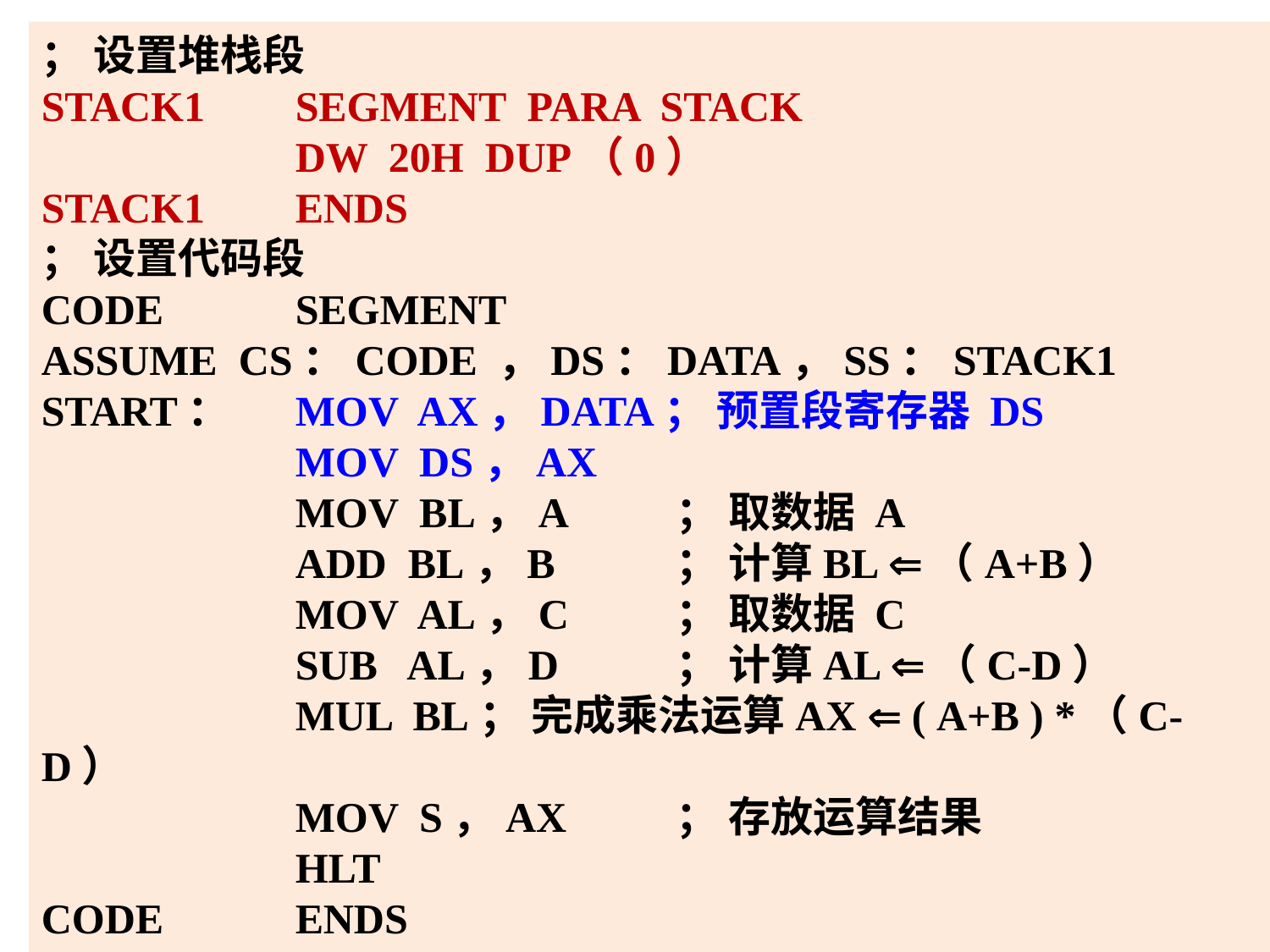

； 设置堆栈段
STACK1	SEGMENT  PARA  STACK
		DW  20H  DUP（0）
STACK1	ENDS
； 设置代码段
CODE		SEGMENT
ASSUME  CS：CODE ，DS：DATA，SS：STACK1
START：	MOV  AX，DATA； 预置段寄存器 DS
		MOV  DS，AX
		MOV  BL，A	； 取数据 A
		ADD  BL，B	； 计算BL ⇐（A+B）
		MOV  AL，C	； 取数据 C
		SUB   AL，D	； 计算AL ⇐（C-D）
		MUL  BL； 完成乘法运算AX ⇐ ( A+B ) *（C-D）
		MOV  S，AX	； 存放运算结果
		HLT
CODE		ENDS
		END  START
5